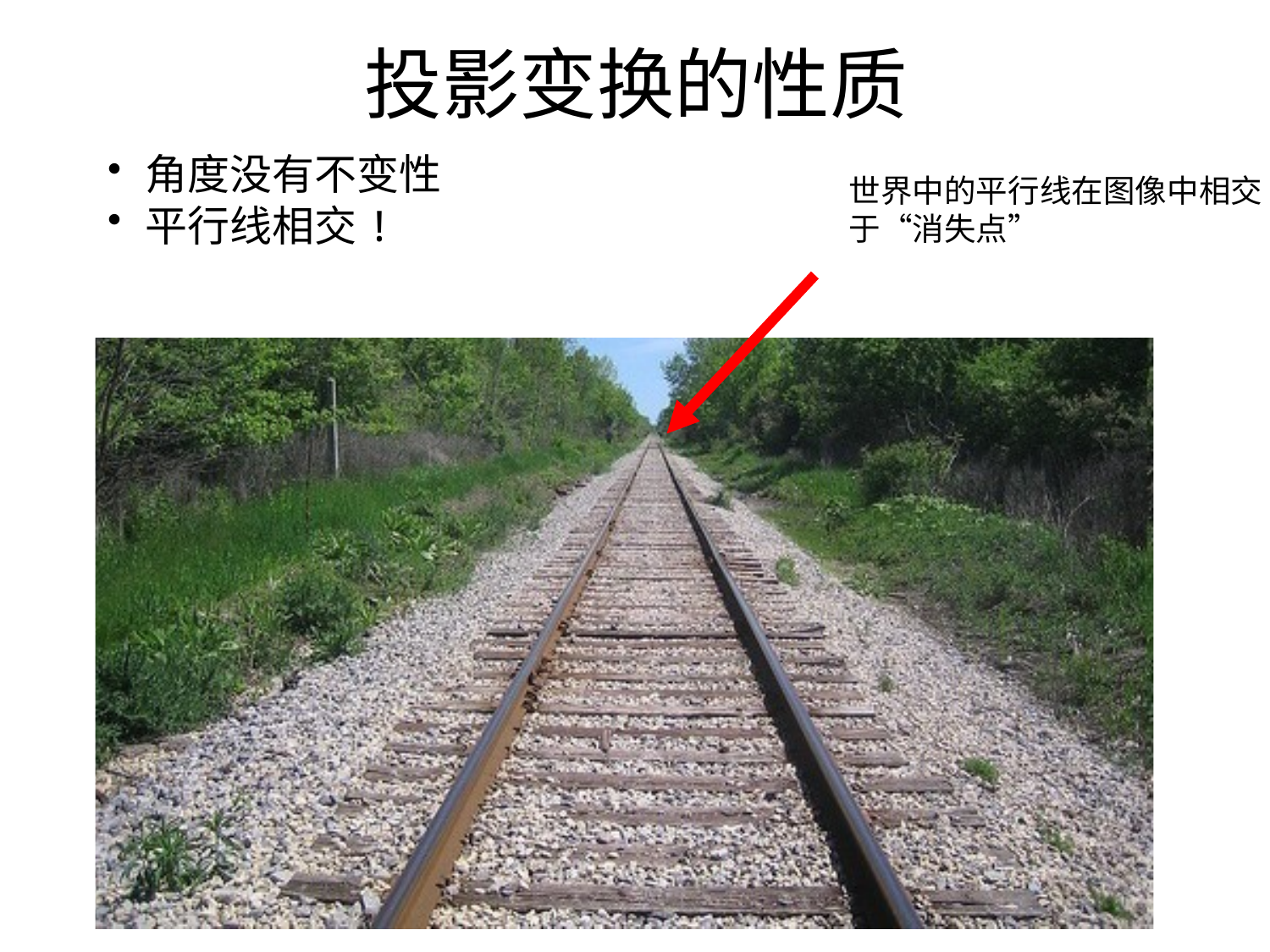

# 投影变换的性质
角度没有不变性
平行线相交!
世界中的平行线在图像中相交于“消失点”